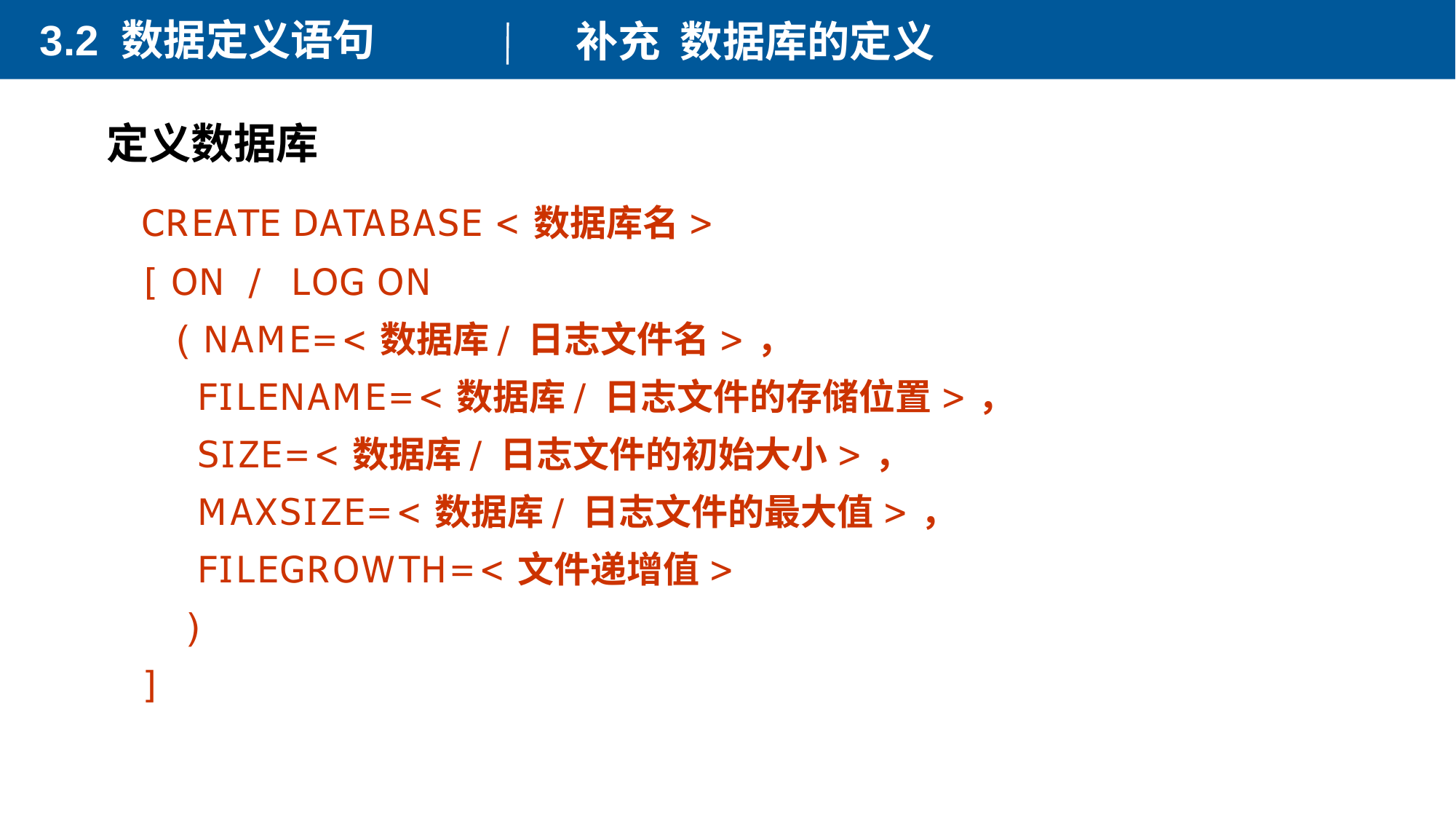

3.2 数据定义语句
补充  数据库的定义
定义数据库
     CREATE DATABASE <数据库名>
      [ ON  /  LOG ON
         ( NAME=<数据库/日志文件名>，
           FILENAME=<数据库/日志文件的存储位置>，
           SIZE=<数据库/日志文件的初始大小>，
           MAXSIZE=<数据库/日志文件的最大值>，
           FILEGROWTH=<文件递增值>
          )
      ]